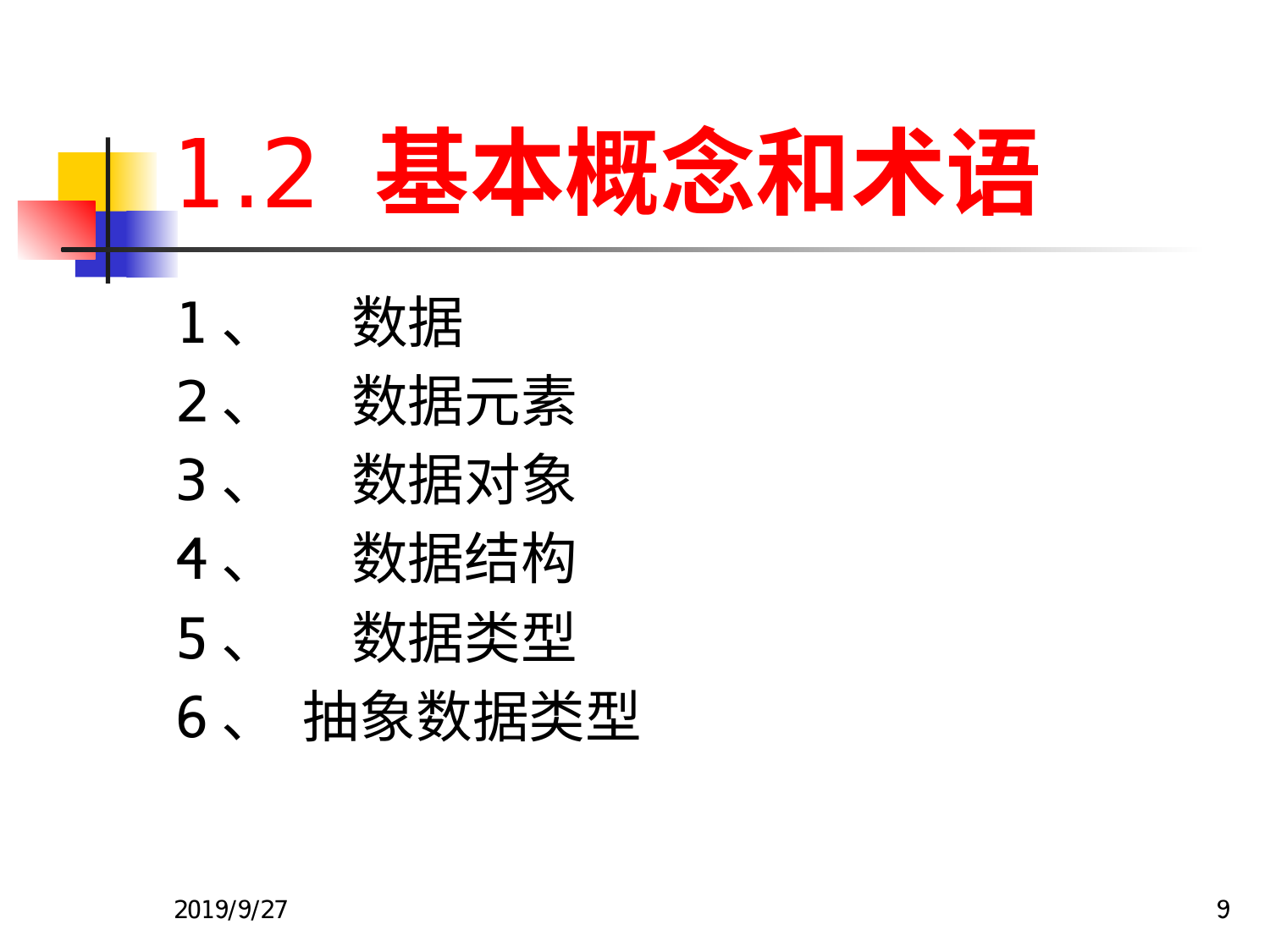

# 1.2 基本概念和术语
1、	数据
2、	数据元素
3、	数据对象
4、	数据结构
5、	数据类型
6、  抽象数据类型

2019/9/27
9